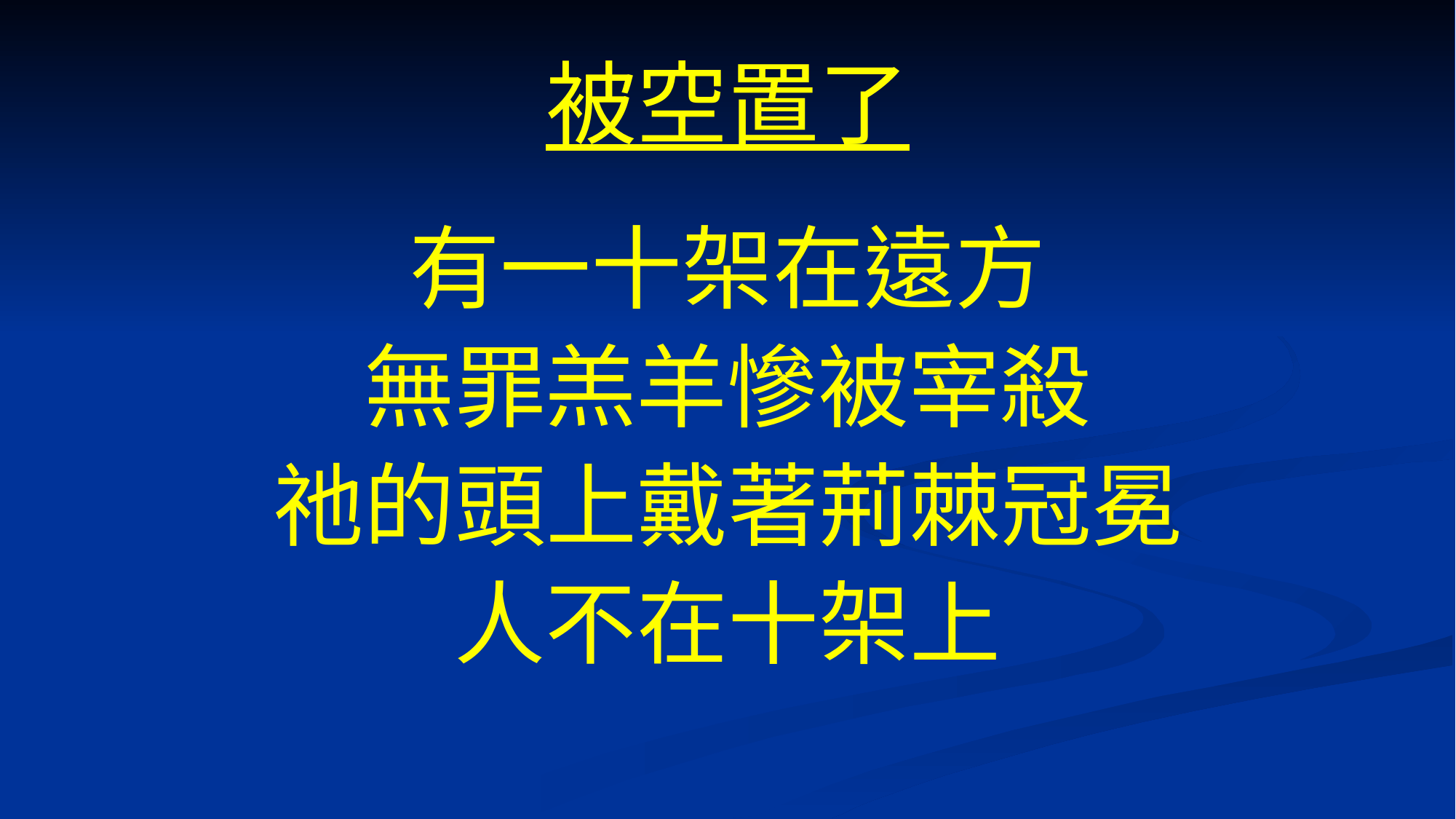

# 被空置了
有一十架在遠方
無罪羔羊慘被宰殺
祂的頭上戴著荊棘冠冕
人不在十架上